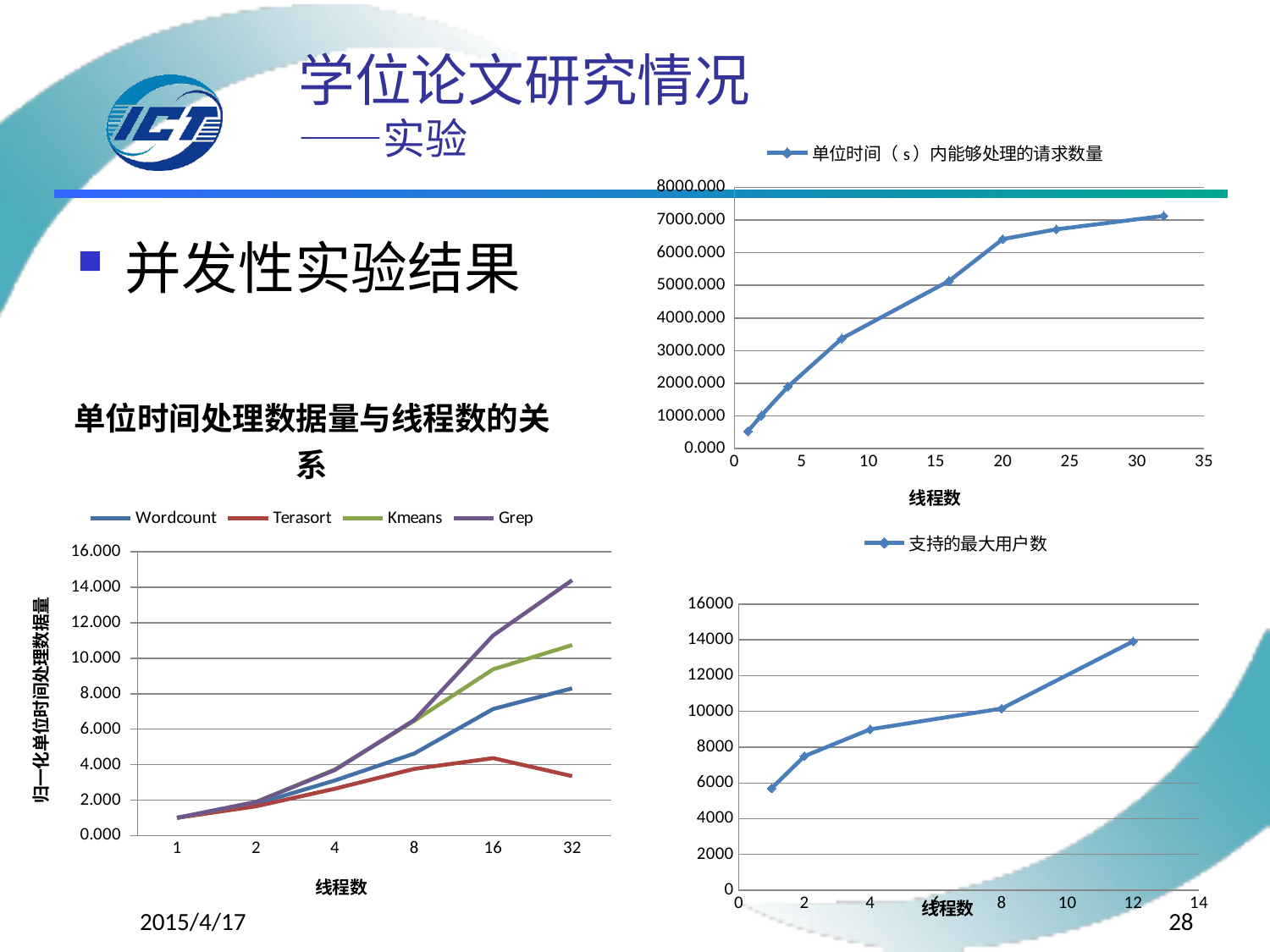

# 学位论文研究情况 ——实验

### Chart

| Category |  |
|---|---|
并发性实验结果

[unsupported chart]

### Chart

| Category |  |  |
|---|---|---|
2015/4/17
28